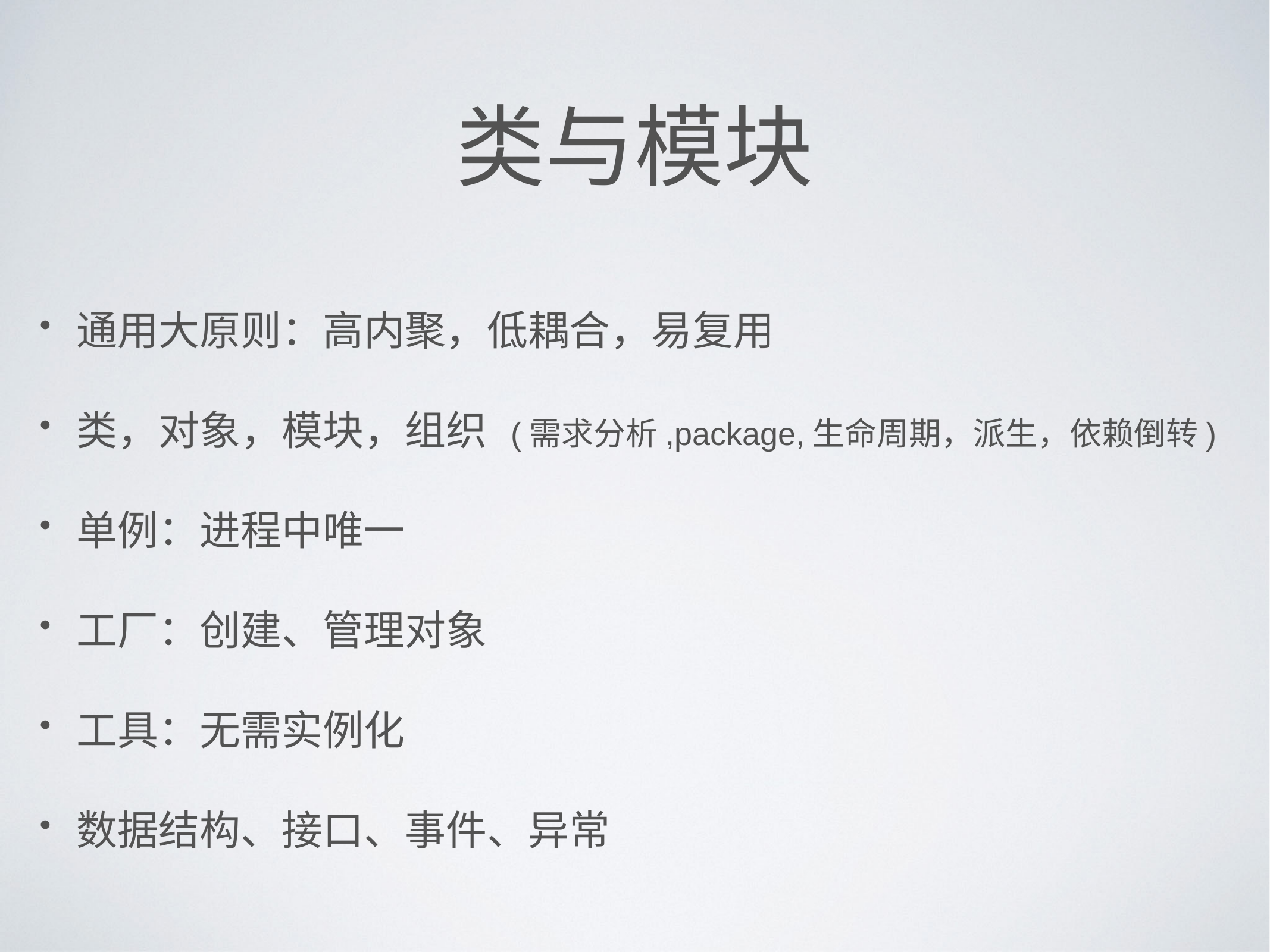

# 类与模块
通用大原则：高内聚，低耦合，易复用
类，对象，模块，组织  (需求分析,package,生命周期，派生，依赖倒转)
单例：进程中唯一
工厂：创建、管理对象
工具：无需实例化
数据结构、接口、事件、异常